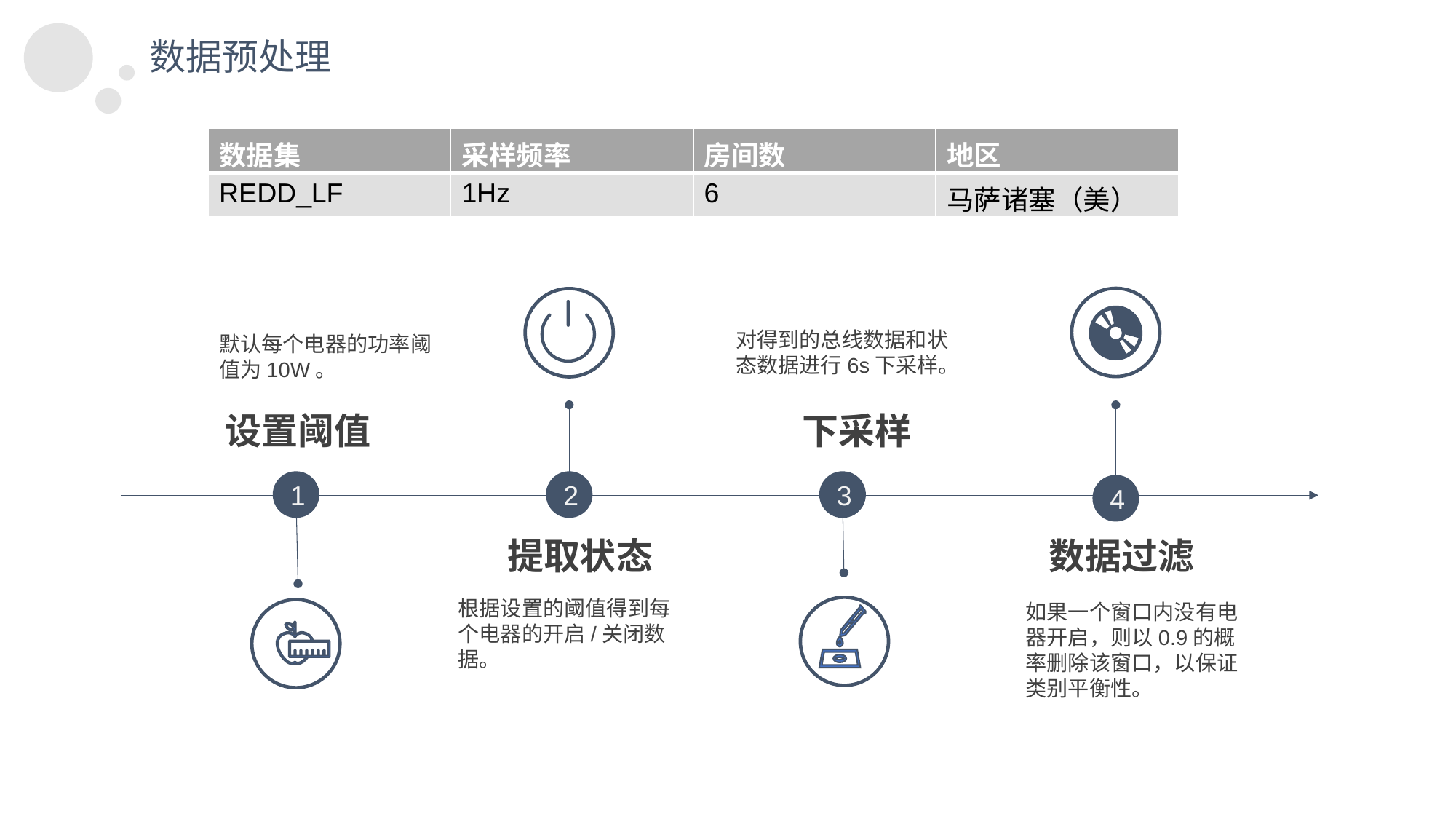

数据预处理
| 数据集 | 采样频率 | 房间数 | 地区 |
| --- | --- | --- | --- |
| REDD\_LF | 1Hz | 6 | 马萨诸塞（美） |

对得到的总线数据和状态数据进行6s下采样。
默认每个电器的功率阈值为10W。
设置阈值
下采样
2
3
1
4
提取状态
数据过滤
根据设置的阈值得到每个电器的开启/关闭数据。
如果一个窗口内没有电器开启，则以0.9的概率删除该窗口，以保证类别平衡性。